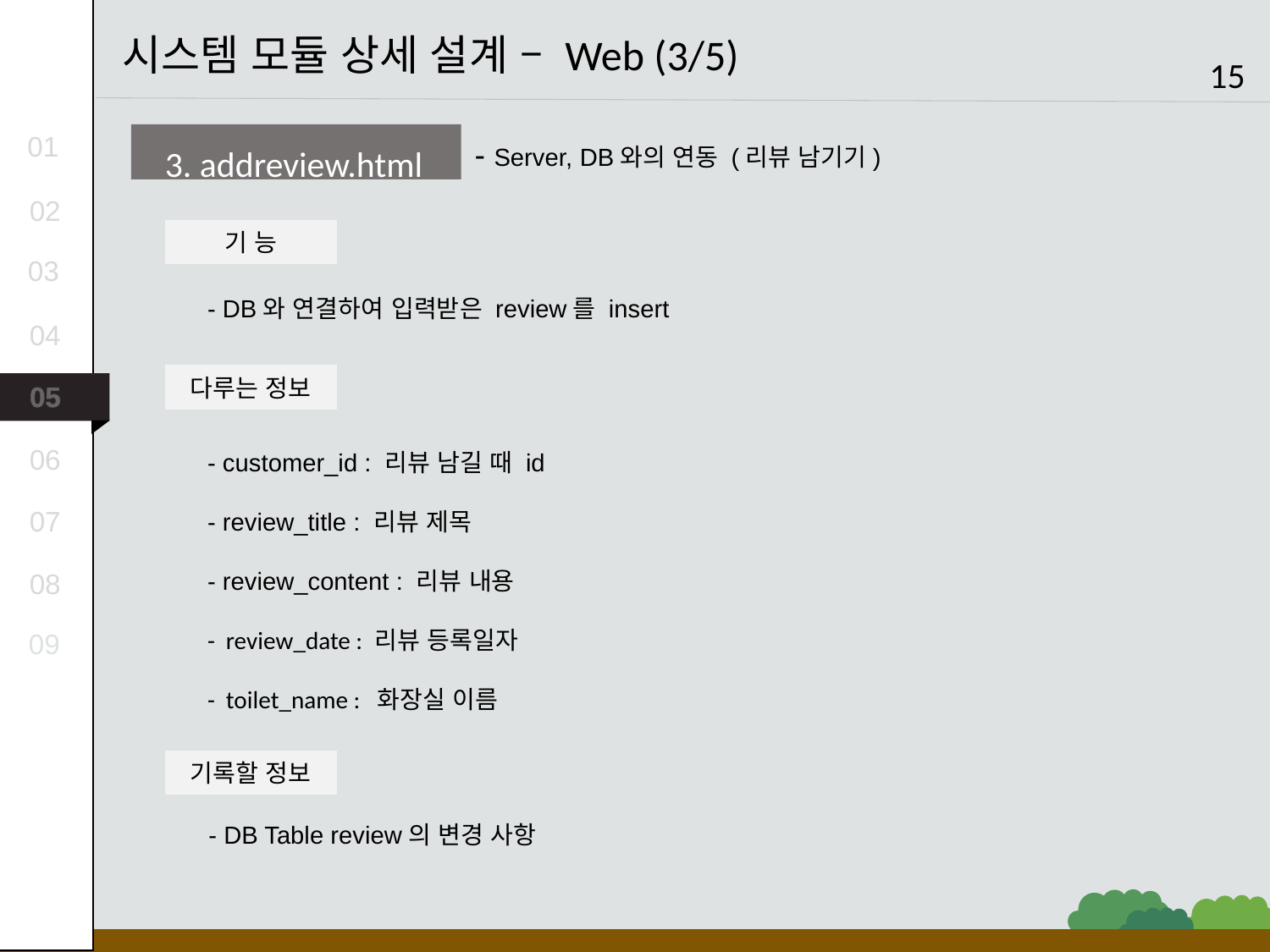

시스템 모듈 상세 설계 – Web (3/5)
15
3. addreview.html
01

- Server, DB와의 연동 (리뷰 남기기)
02
기 능
- DB와 연결하여 입력받은 review를 insert
다루는 정보
- customer_id : 리뷰 남길 때 id
- review_title : 리뷰 제목
- review_content : 리뷰 내용
-  review_date : 리뷰 등록일자
-  toilet_name :  화장실 이름
기록할 정보
- DB Table review의 변경 사항
03

04
05

06
07
08
09